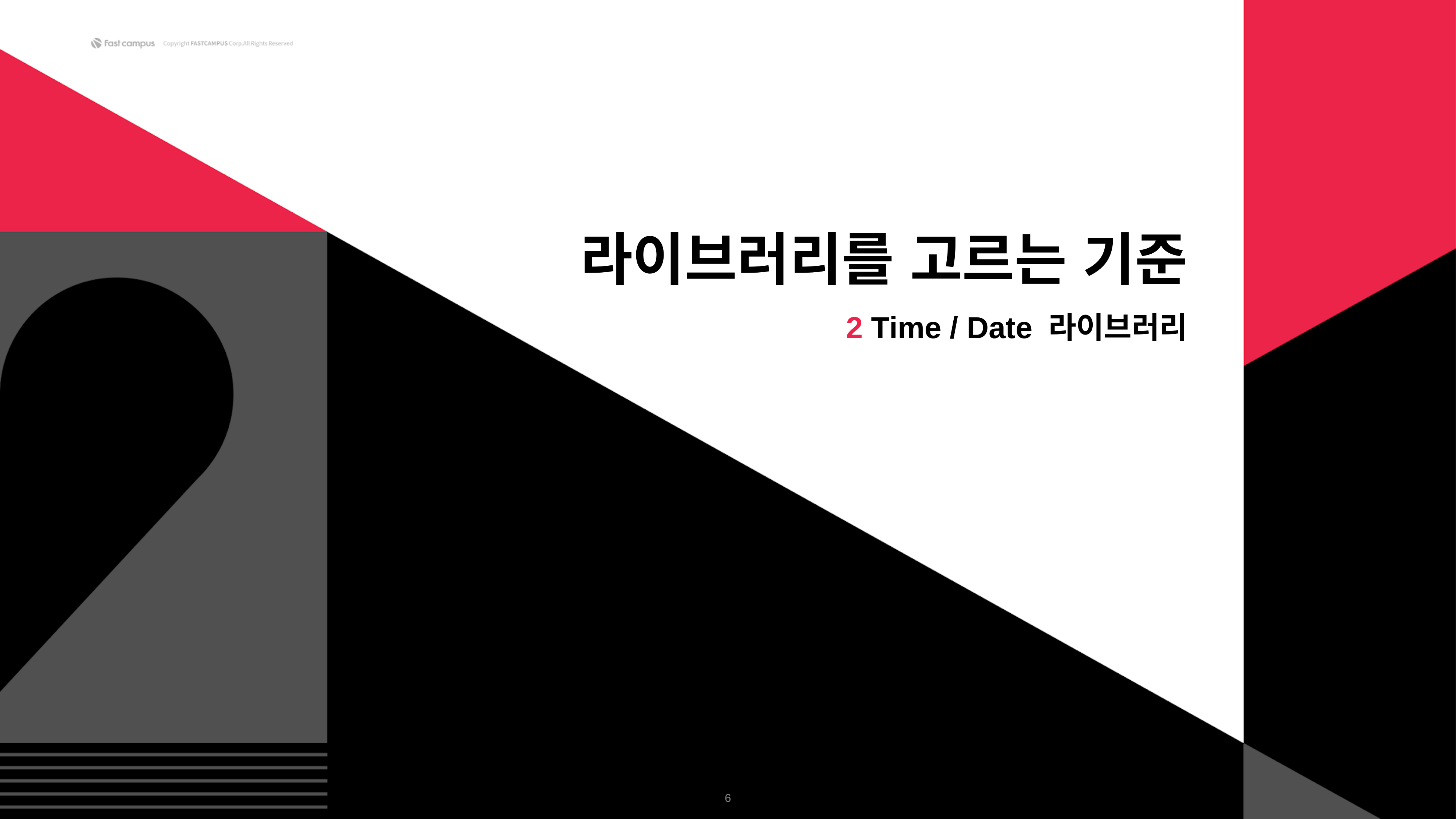

라이브러리를 고르는 기준

2 Time / Date 라이브러리
6